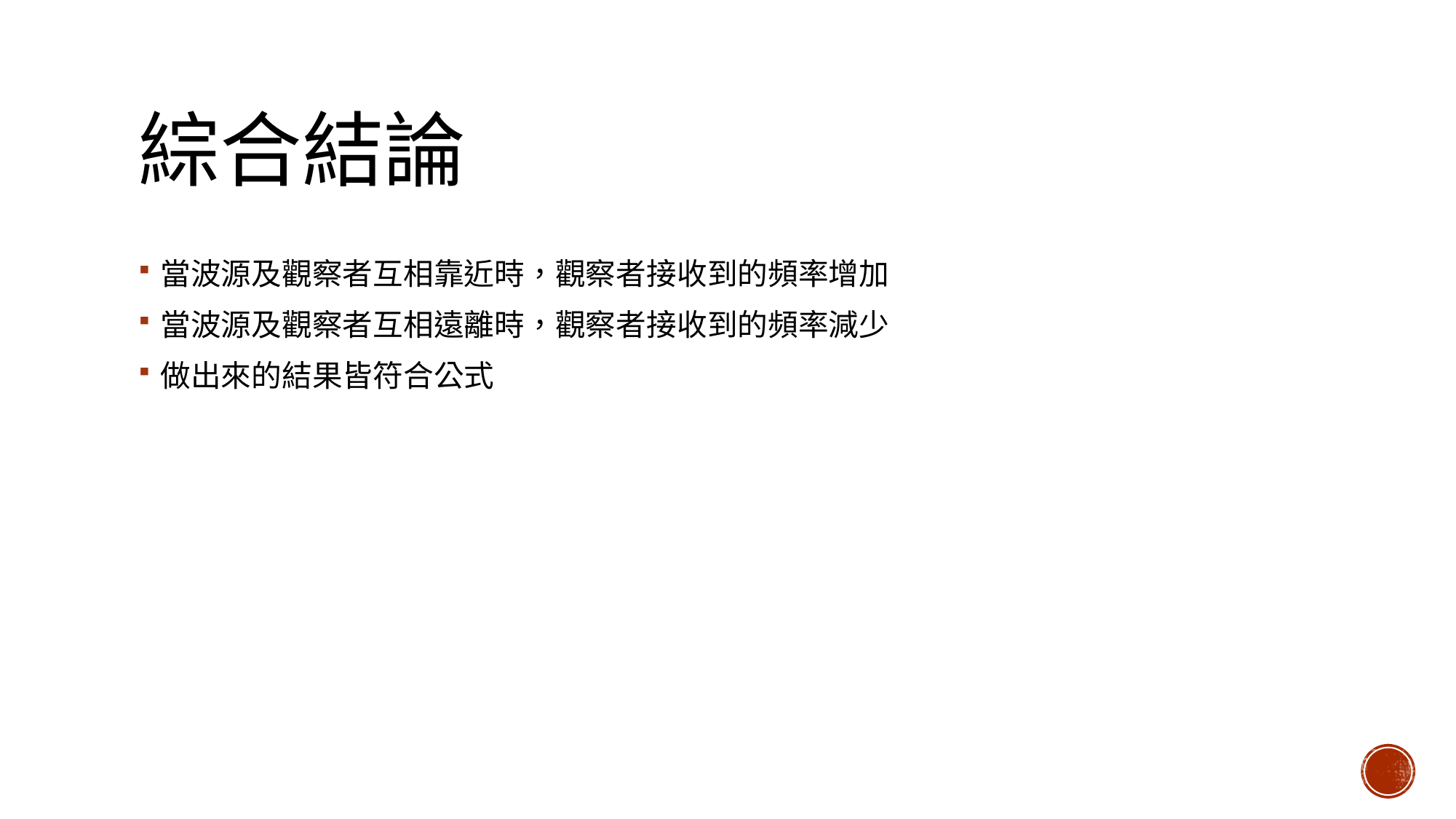

# 綜合結論
當波源及觀察者互相靠近時，觀察者接收到的頻率增加
當波源及觀察者互相遠離時，觀察者接收到的頻率減少
做出來的結果皆符合公式